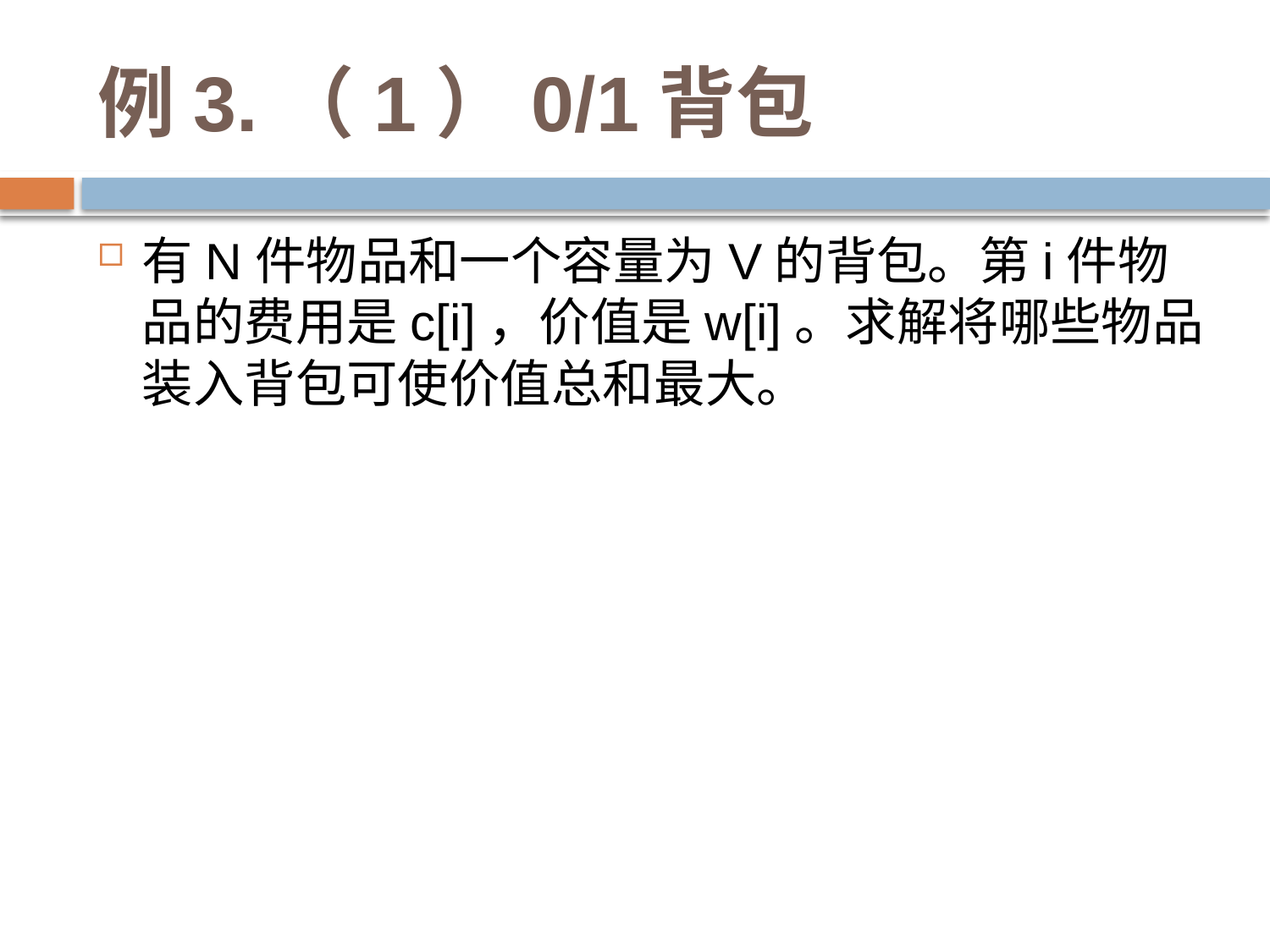

# 例3.（1）0/1背包
有N件物品和一个容量为V的背包。第i件物品的费用是c[i]，价值是w[i]。求解将哪些物品装入背包可使价值总和最大。